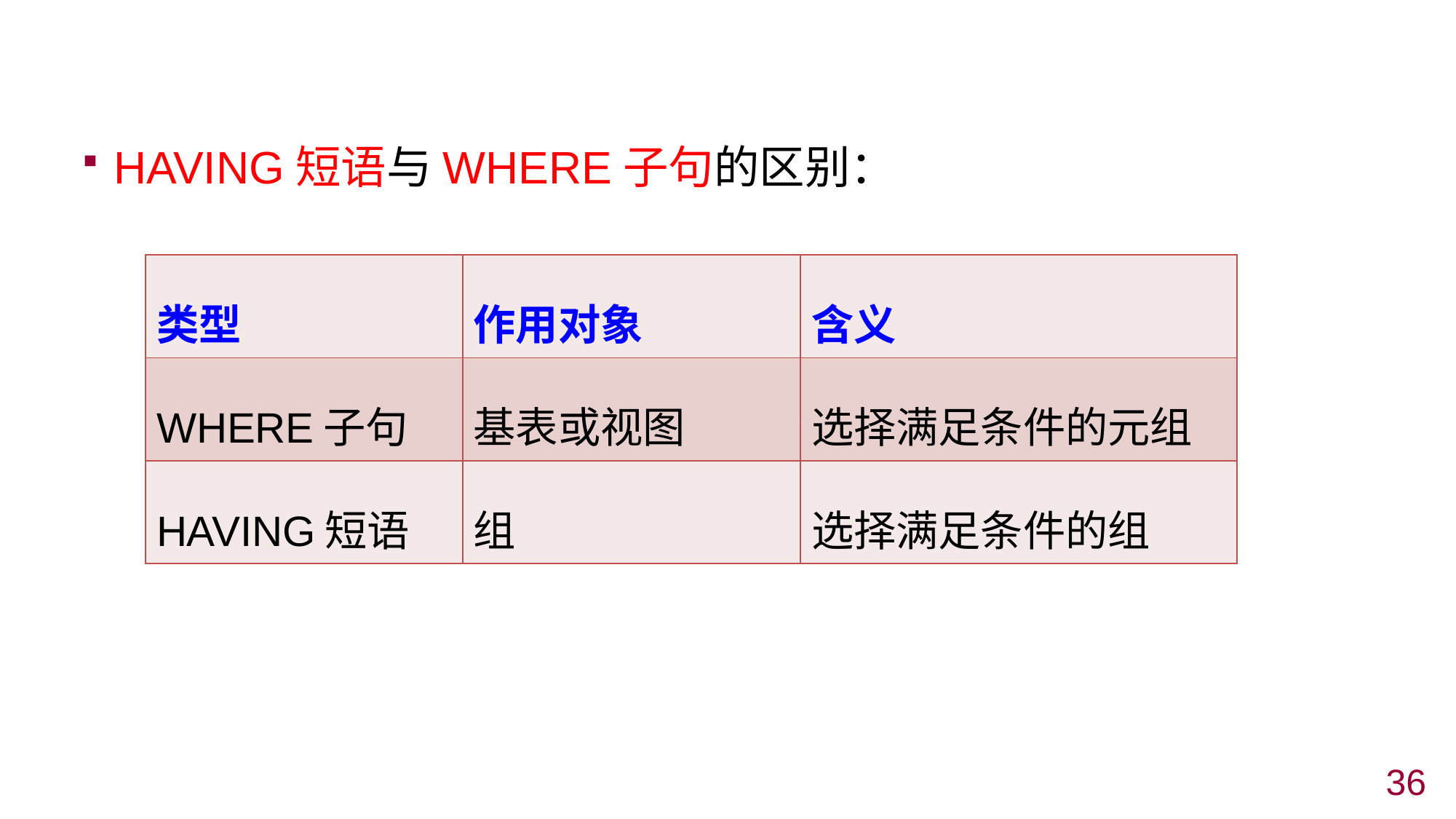

#
HAVING短语与WHERE子句的区别：

| 类型 | 作用对象 | 含义 |
| --- | --- | --- |
| WHERE子句 | 基表或视图 | 选择满足条件的元组 |
| HAVING短语 | 组 | 选择满足条件的组 |
36